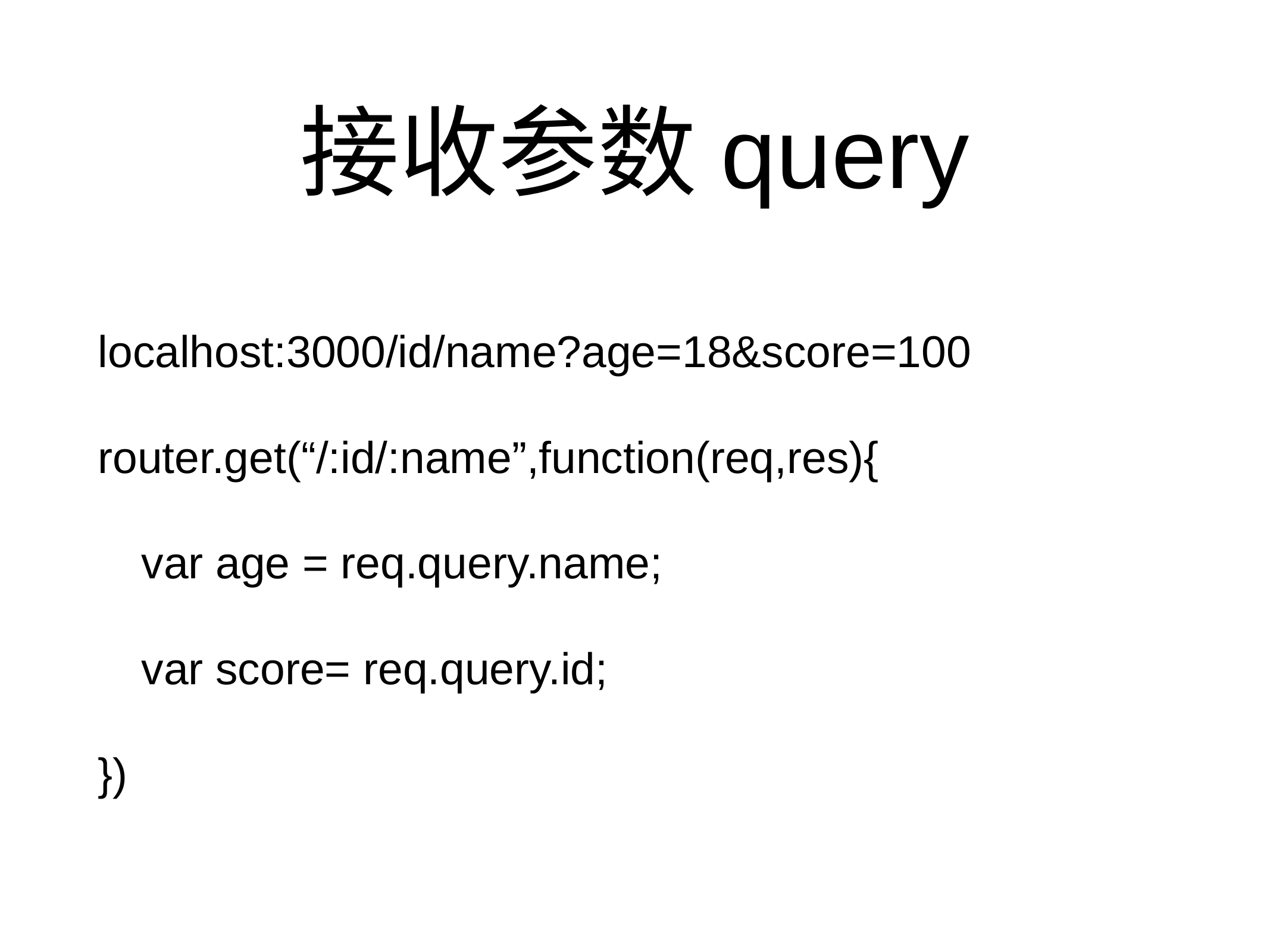

# 接收参数query
localhost:3000/id/name?age=18&score=100
router.get(“/:id/:name”,function(req,res){
var age = req.query.name;
var score= req.query.id;
})